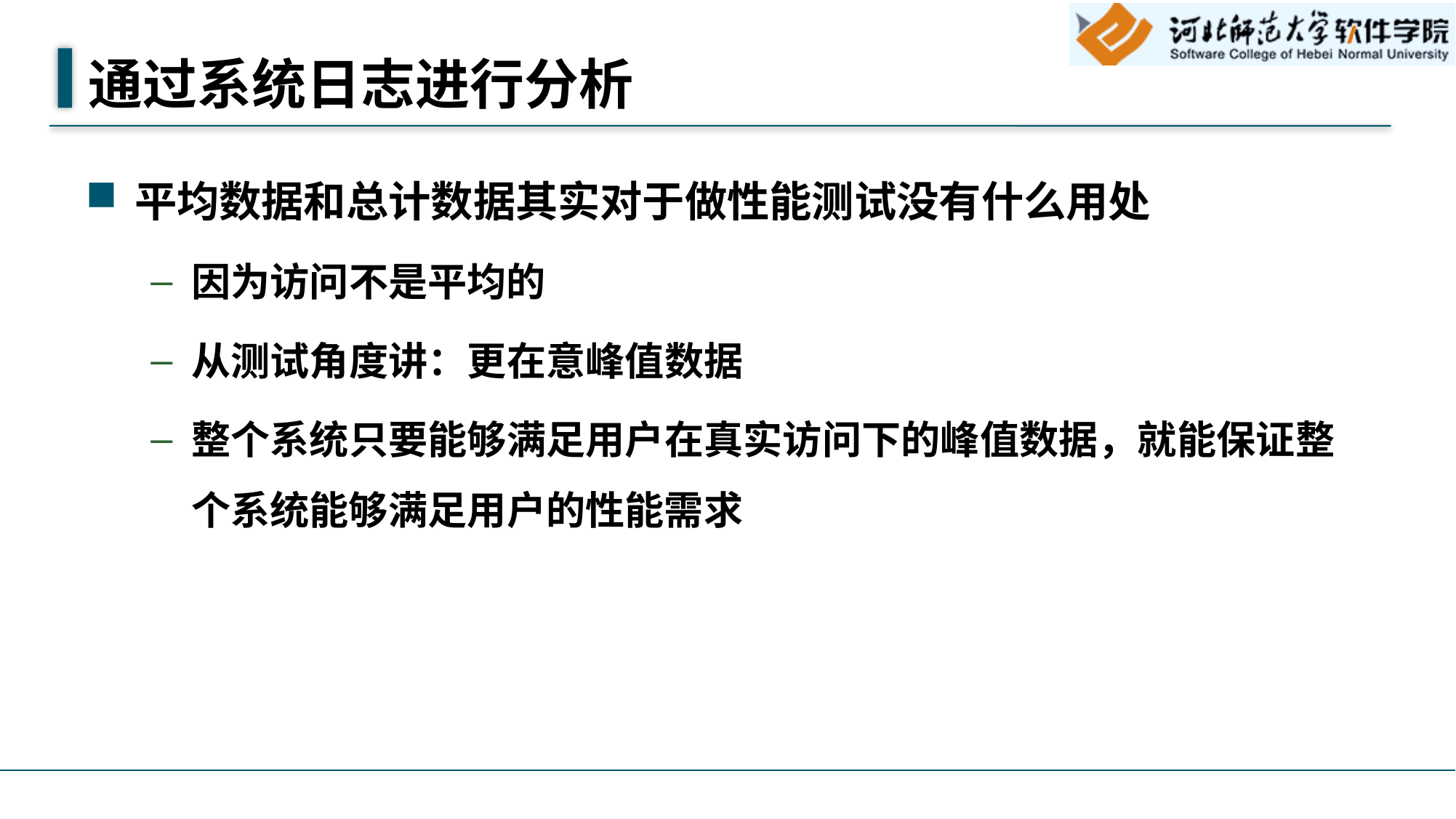

# 通过系统日志进行分析
平均数据和总计数据其实对于做性能测试没有什么用处
因为访问不是平均的
从测试角度讲：更在意峰值数据
整个系统只要能够满足用户在真实访问下的峰值数据，就能保证整个系统能够满足用户的性能需求